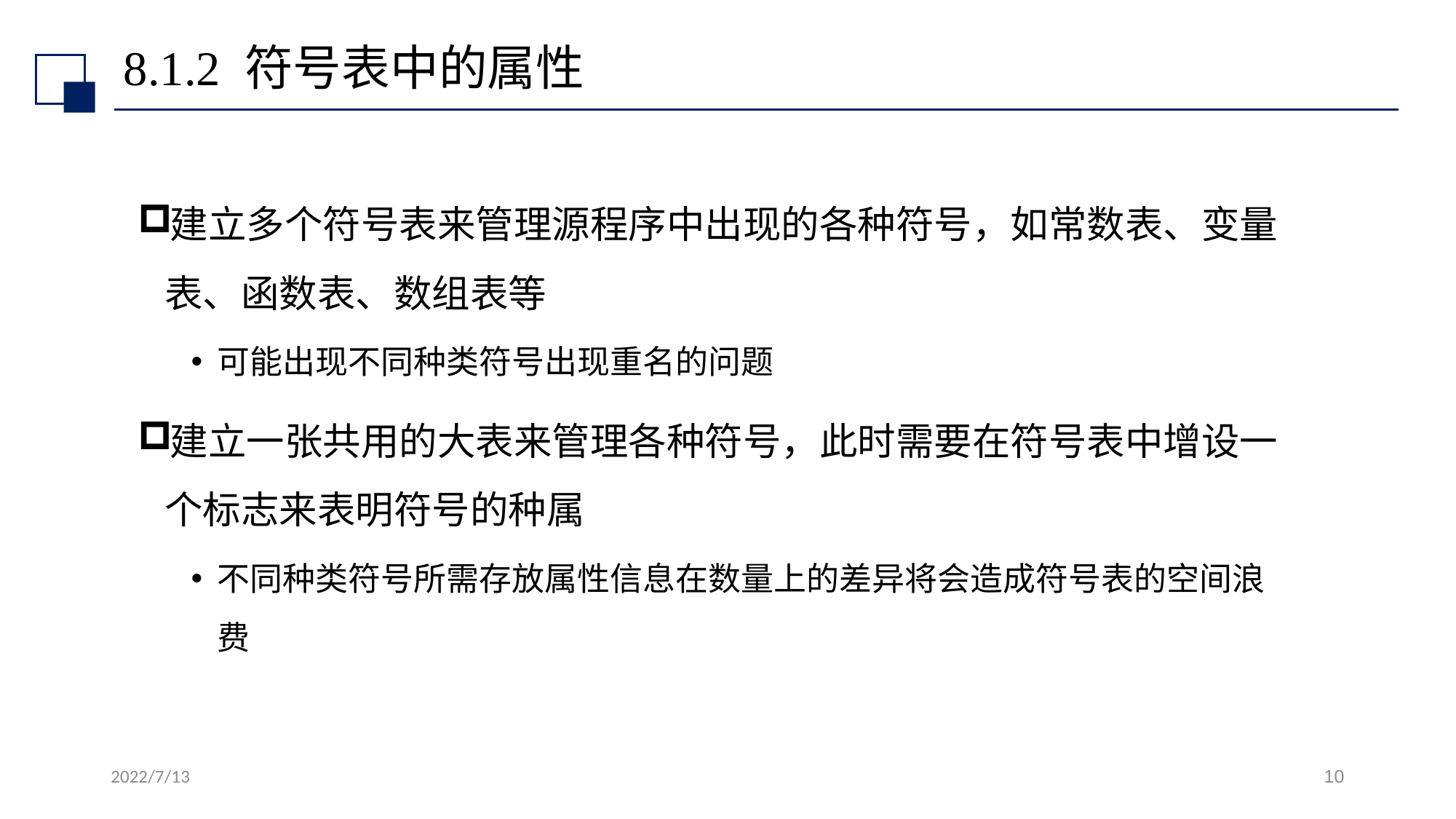

# 8.1.2 符号表中的属性
建立多个符号表来管理源程序中出现的各种符号，如常数表、变量表、函数表、数组表等
可能出现不同种类符号出现重名的问题
建立一张共用的大表来管理各种符号，此时需要在符号表中增设一个标志来表明符号的种属
不同种类符号所需存放属性信息在数量上的差异将会造成符号表的空间浪费
2022/7/13
10